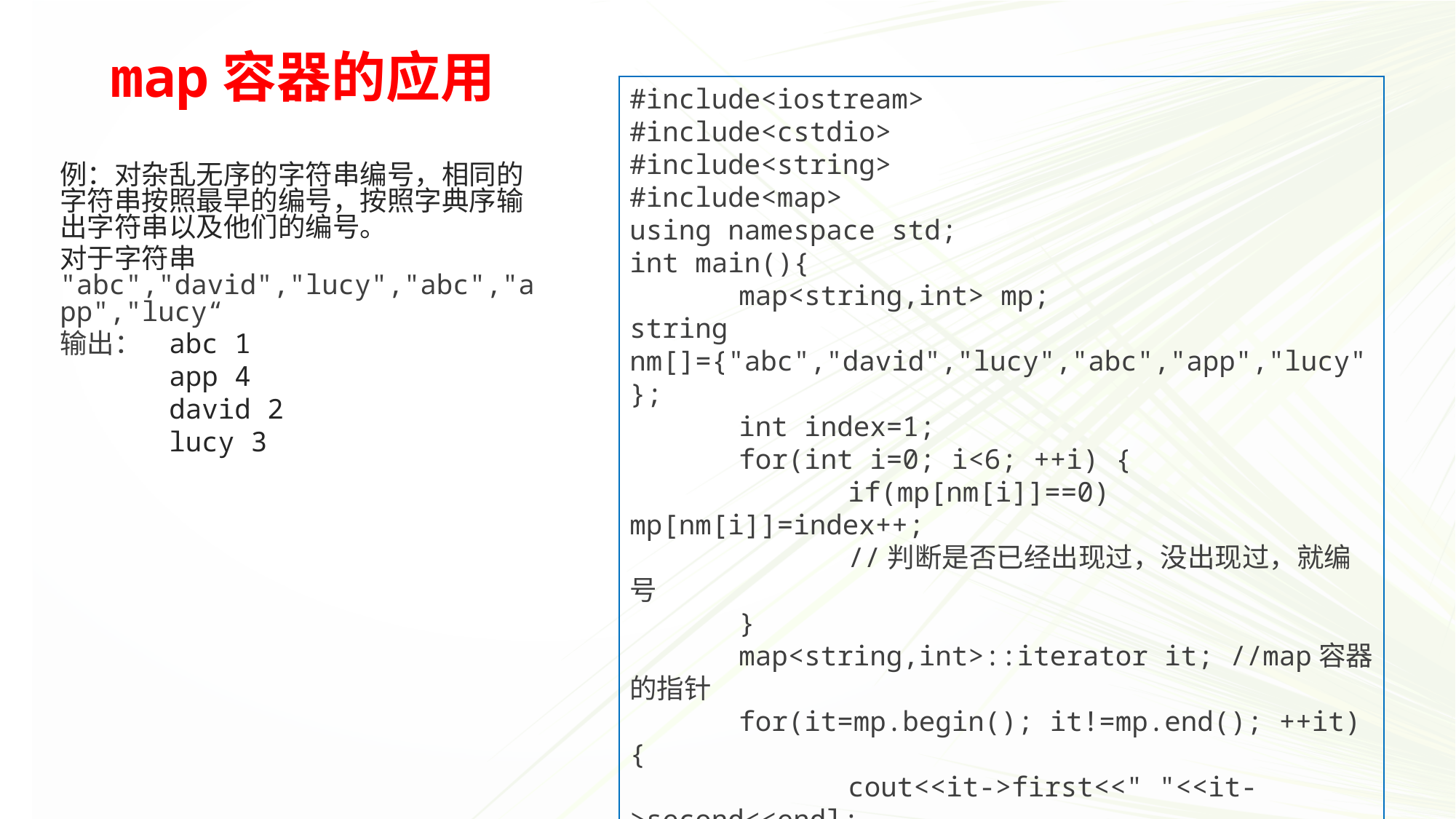

map容器的应用
#include<iostream>
#include<cstdio>
#include<string>
#include<map>
using namespace std;
int main(){
	map<string,int> mp;
string nm[]={"abc","david","lucy","abc","app","lucy"};
	int index=1;
	for(int i=0; i<6; ++i) {
		if(mp[nm[i]]==0) mp[nm[i]]=index++;
		//判断是否已经出现过，没出现过，就编号
	}
	map<string,int>::iterator it; //map容器的指针
	for(it=mp.begin(); it!=mp.end(); ++it){
		cout<<it->first<<" "<<it->second<<endl;
		//按字典序输出每个的编号
	}
return 0;
}
例：对杂乱无序的字符串编号，相同的字符串按照最早的编号，按照字典序输出字符串以及他们的编号。
对于字符串  "abc","david","lucy","abc","app","lucy“
输出：	abc 1
	app 4
	david 2
	lucy 3